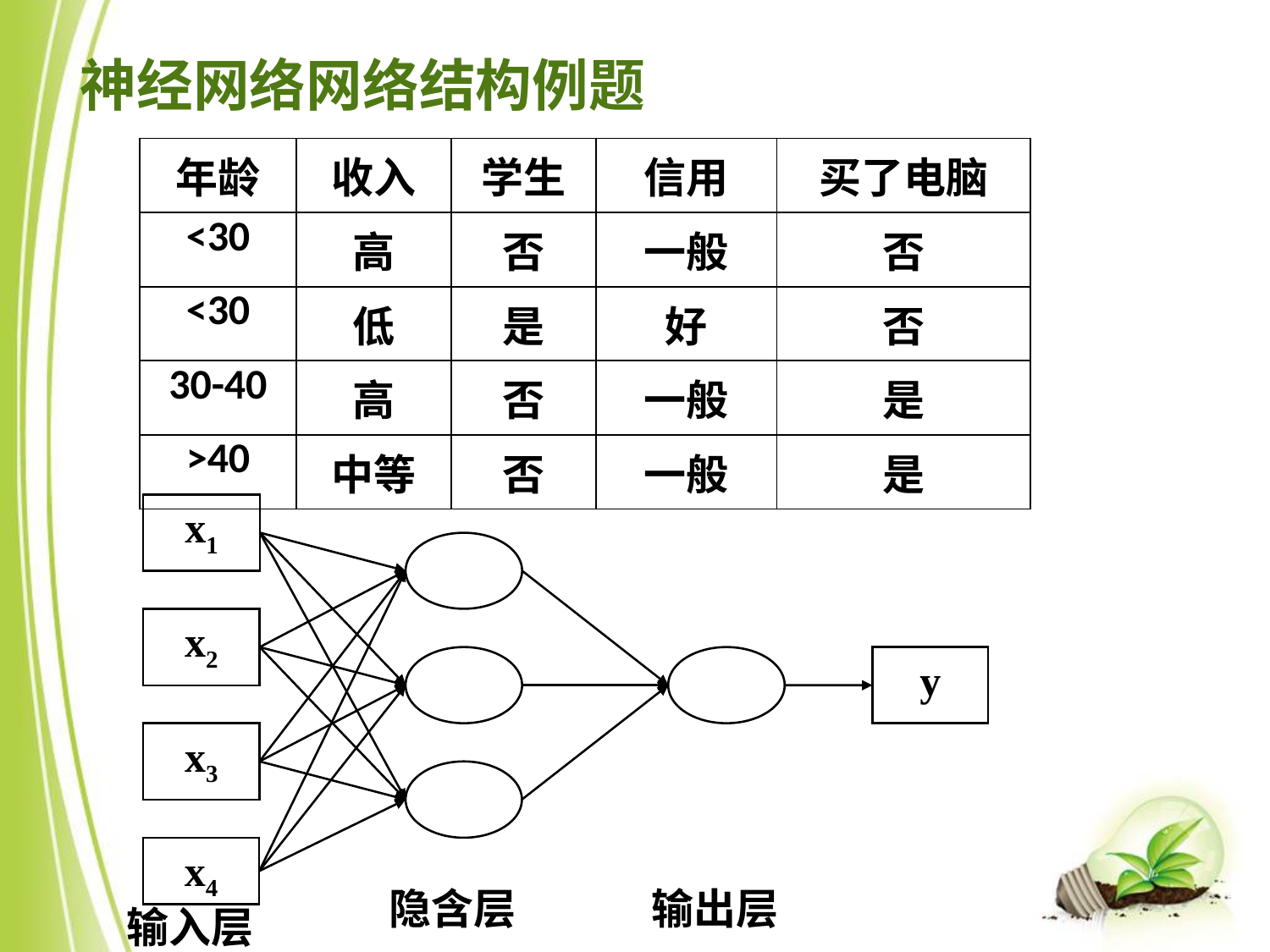

# 神经网络网络结构例题
| 年龄 | 收入 | 学生 | 信用 | 买了电脑 |
| --- | --- | --- | --- | --- |
| <30 | 高 | 否 | 一般 | 否 |
| <30 | 低 | 是 | 好 | 否 |
| 30-40 | 高 | 否 | 一般 | 是 |
| >40 | 中等 | 否 | 一般 | 是 |

x1

x2

y

x3

x4
隐含层
输出层
输入层